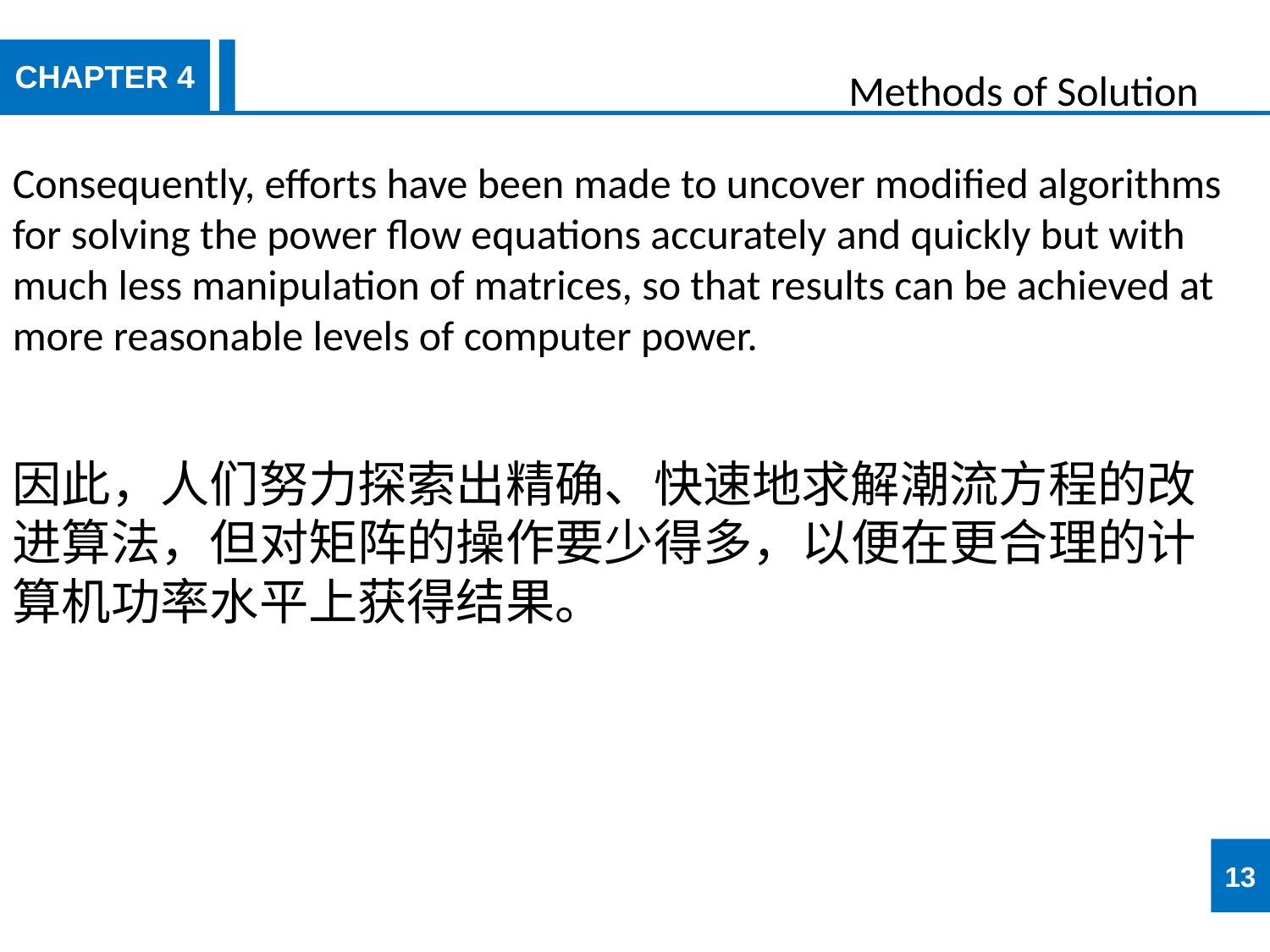

CHAPTER 4

Methods of Solution
Consequently, efforts have been made to uncover modified algorithms for solving the power flow equations accurately and quickly but with much less manipulation of matrices, so that results can be achieved at more reasonable levels of computer power.
因此，人们努力探索出精确、快速地求解潮流方程的改进算法，但对矩阵的操作要少得多，以便在更合理的计算机功率水平上获得结果。
13